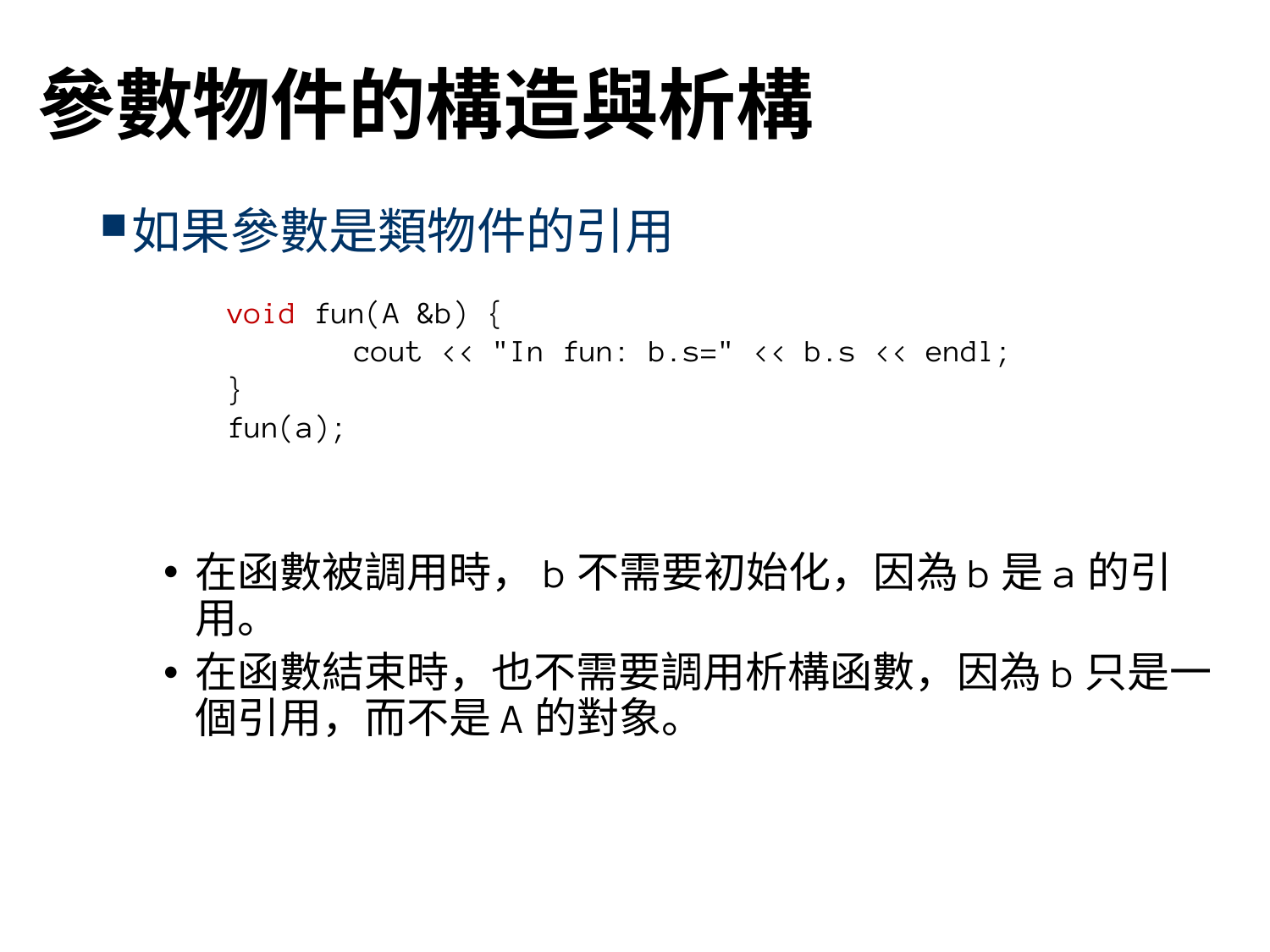

# 參數物件的構造與析構
如果參數是類物件的引用

在函數被調用時，b不需要初始化，因為b是a的引用。
在函數結束時，也不需要調用析構函數，因為b只是一個引用，而不是A的對象。

void fun(A &b) {
	cout << "In fun: b.s=" << b.s << endl;
}
fun(a);